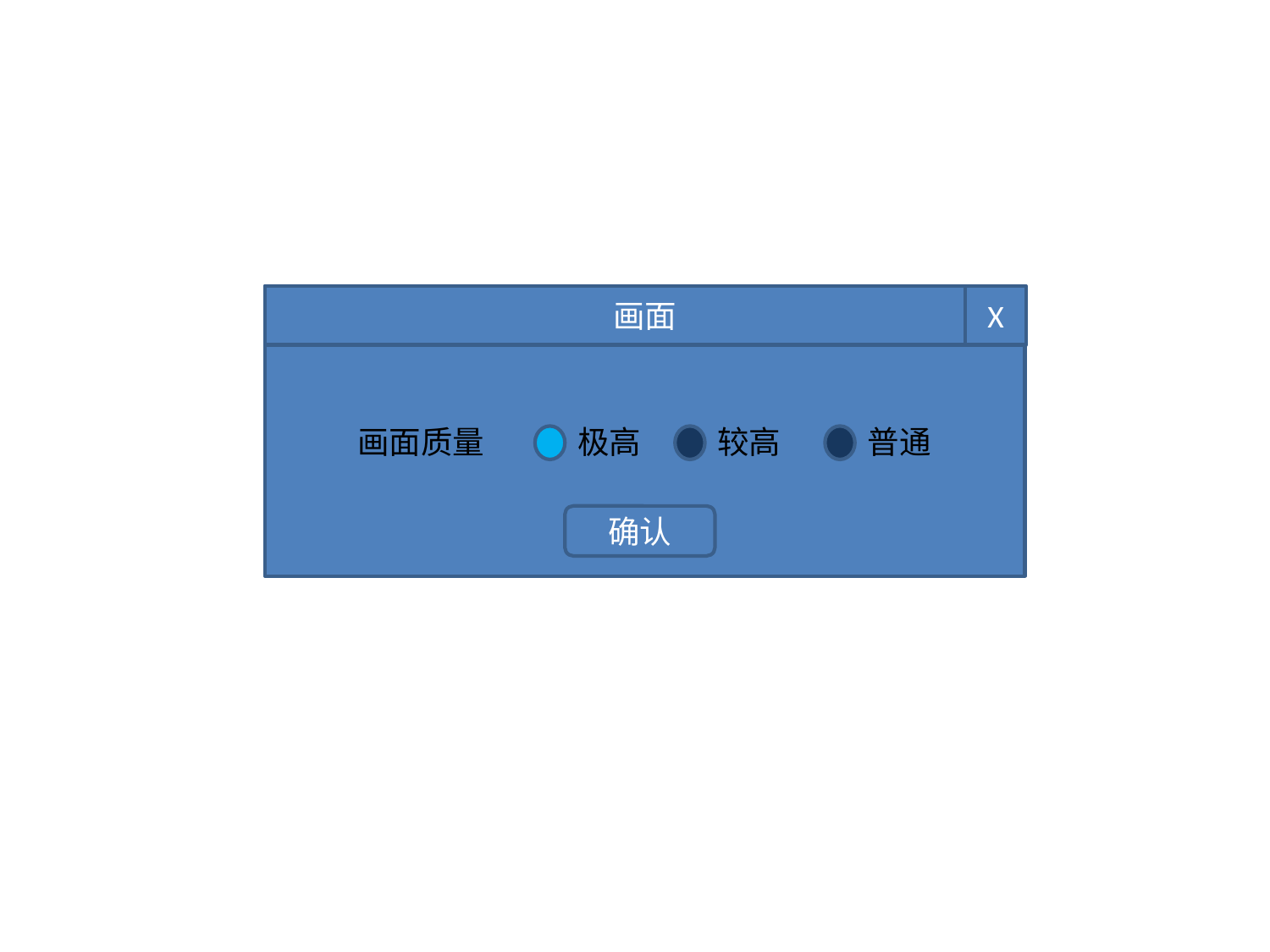

画面
X
画面质量
极高
较高
普通

确认